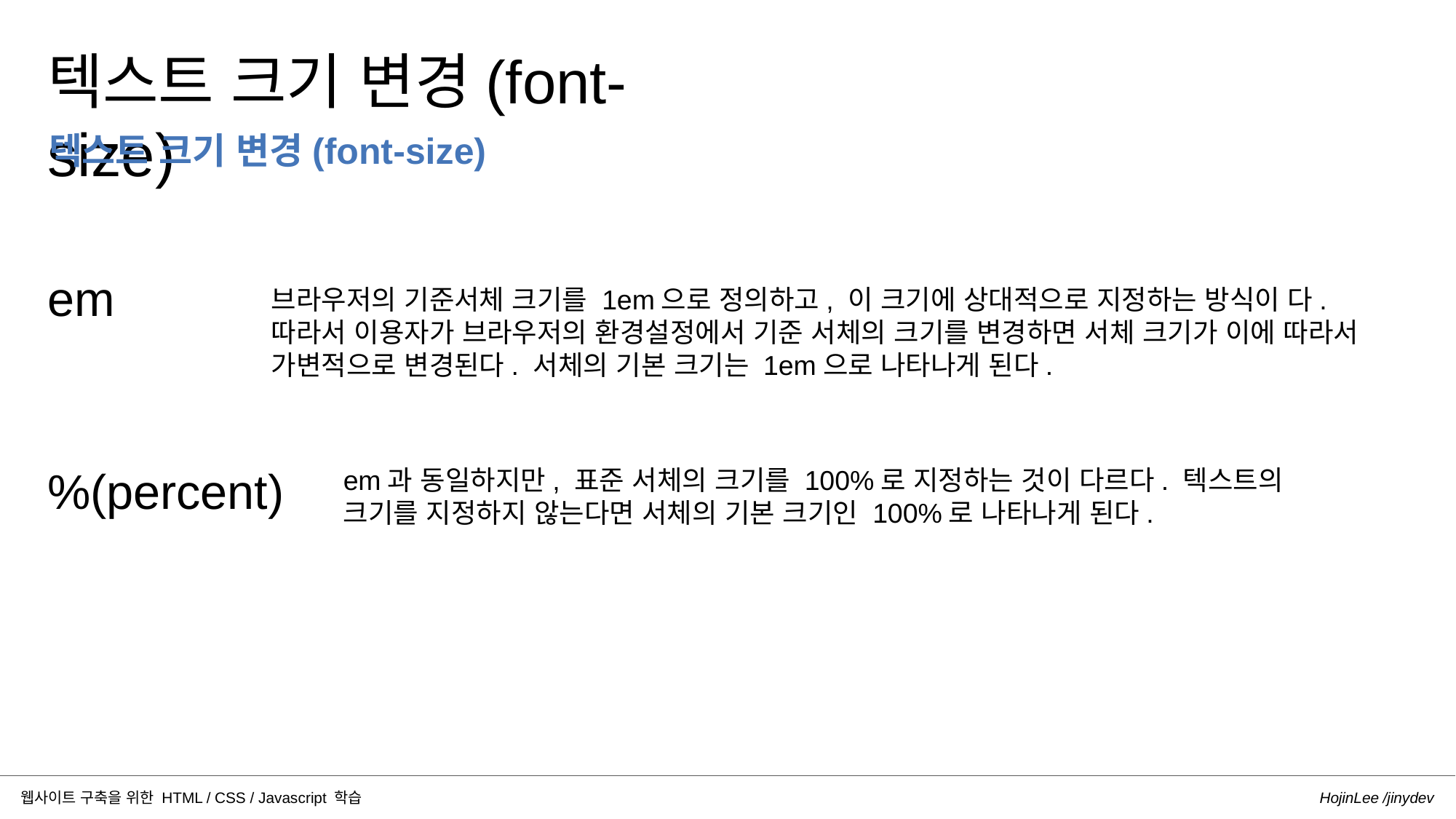

텍스트 크기 변경(font-size)
텍스트 크기 변경(font-size)
em
브라우저의 기준서체 크기를 1em으로 정의하고, 이 크기에 상대적으로 지정하는 방식이 다. 따라서 이용자가 브라우저의 환경설정에서 기준 서체의 크기를 변경하면 서체 크기가 이에 따라서 가변적으로 변경된다. 서체의 기본 크기는 1em으로 나타나게 된다.
%(percent)
em과 동일하지만, 표준 서체의 크기를 100%로 지정하는 것이 다르다. 텍스트의 크기를 지정하지 않는다면 서체의 기본 크기인 100%로 나타나게 된다.
HojinLee /jinydev
웹사이트 구축을 위한 HTML / CSS / Javascript 학습